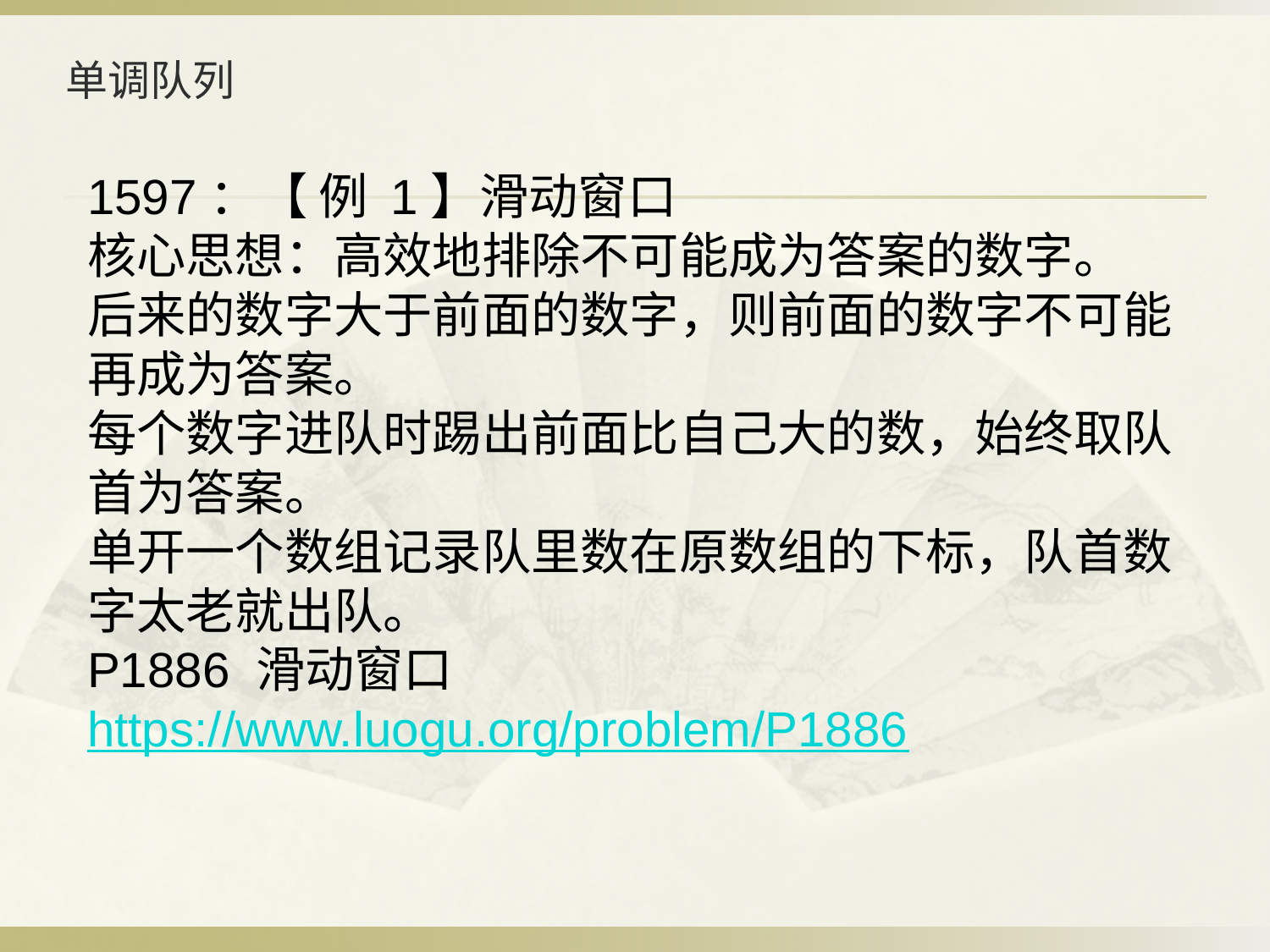

# 单调队列
1597：【 例 1】滑动窗口
核心思想：高效地排除不可能成为答案的数字。
后来的数字大于前面的数字，则前面的数字不可能再成为答案。
每个数字进队时踢出前面比自己大的数，始终取队首为答案。
单开一个数组记录队里数在原数组的下标，队首数字太老就出队。
P1886 滑动窗口
https://www.luogu.org/problem/P1886